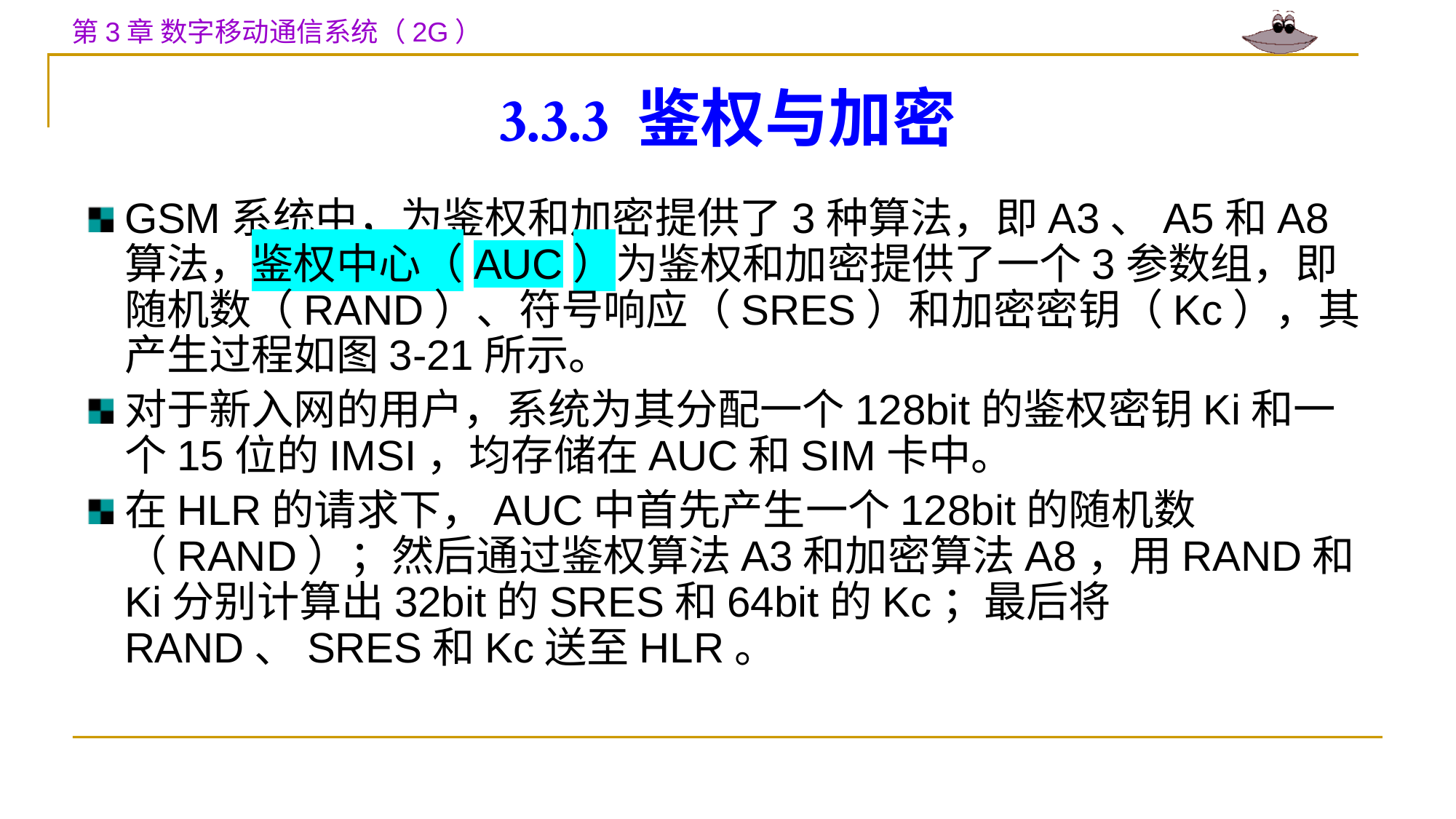

# 3.3.3 鉴权与加密
GSM系统中，为鉴权和加密提供了3种算法，即A3、A5和A8算法，鉴权中心（AUC）为鉴权和加密提供了一个3参数组，即随机数（RAND）、符号响应（SRES）和加密密钥（Kc），其产生过程如图3-21所示。
对于新入网的用户，系统为其分配一个128bit的鉴权密钥Ki和一个15位的IMSI，均存储在AUC和SIM卡中。
在HLR的请求下，AUC中首先产生一个128bit的随机数（RAND）；然后通过鉴权算法A3和加密算法A8，用RAND和Ki分别计算出32bit的SRES和64bit的Kc；最后将RAND、SRES和Kc送至HLR。